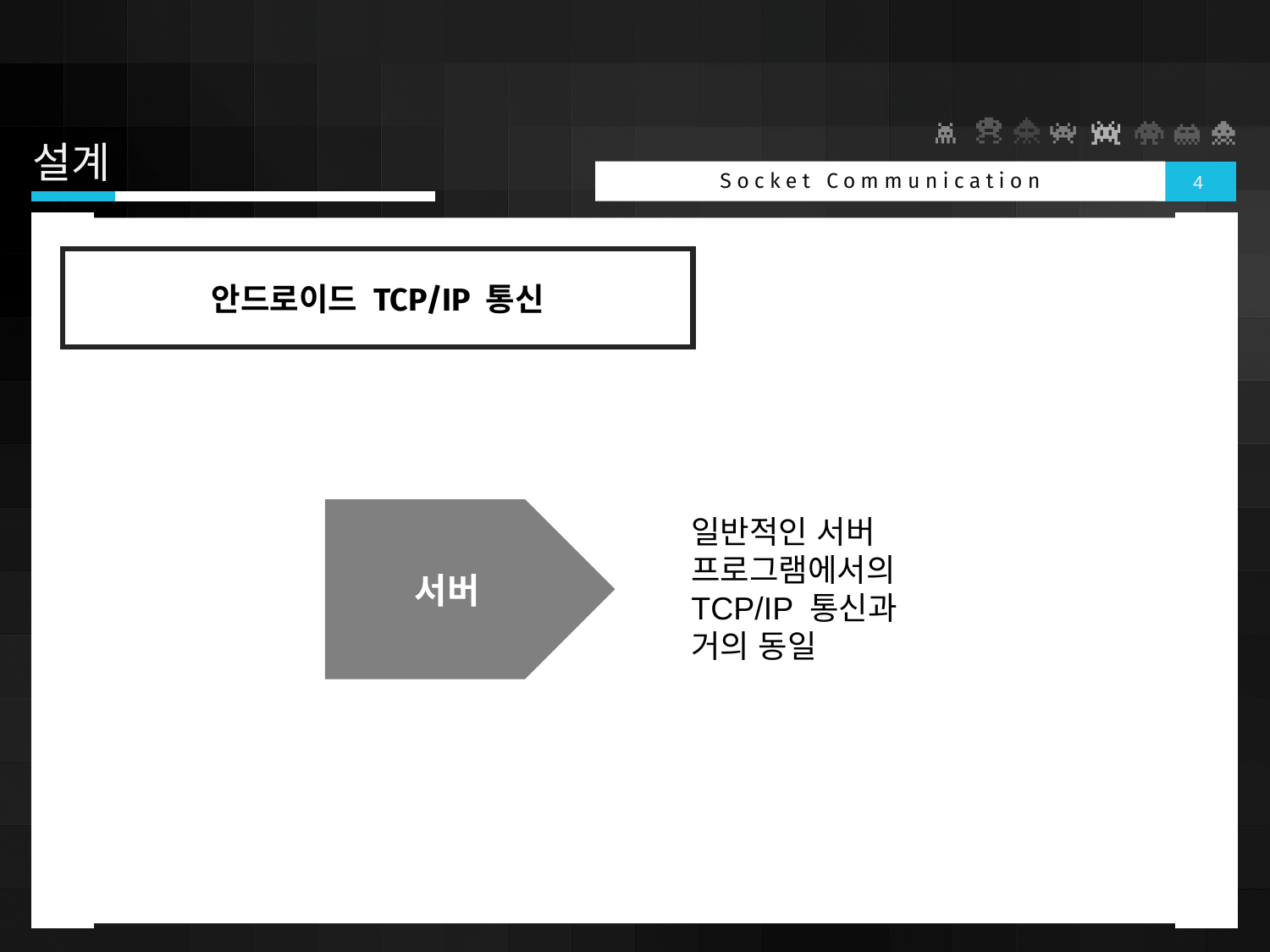

# 설계
Socket Communication
4

안드로이드 TCP/IP 통신
서버
일반적인 서버
프로그램에서의
TCP/IP 통신과
거의 동일